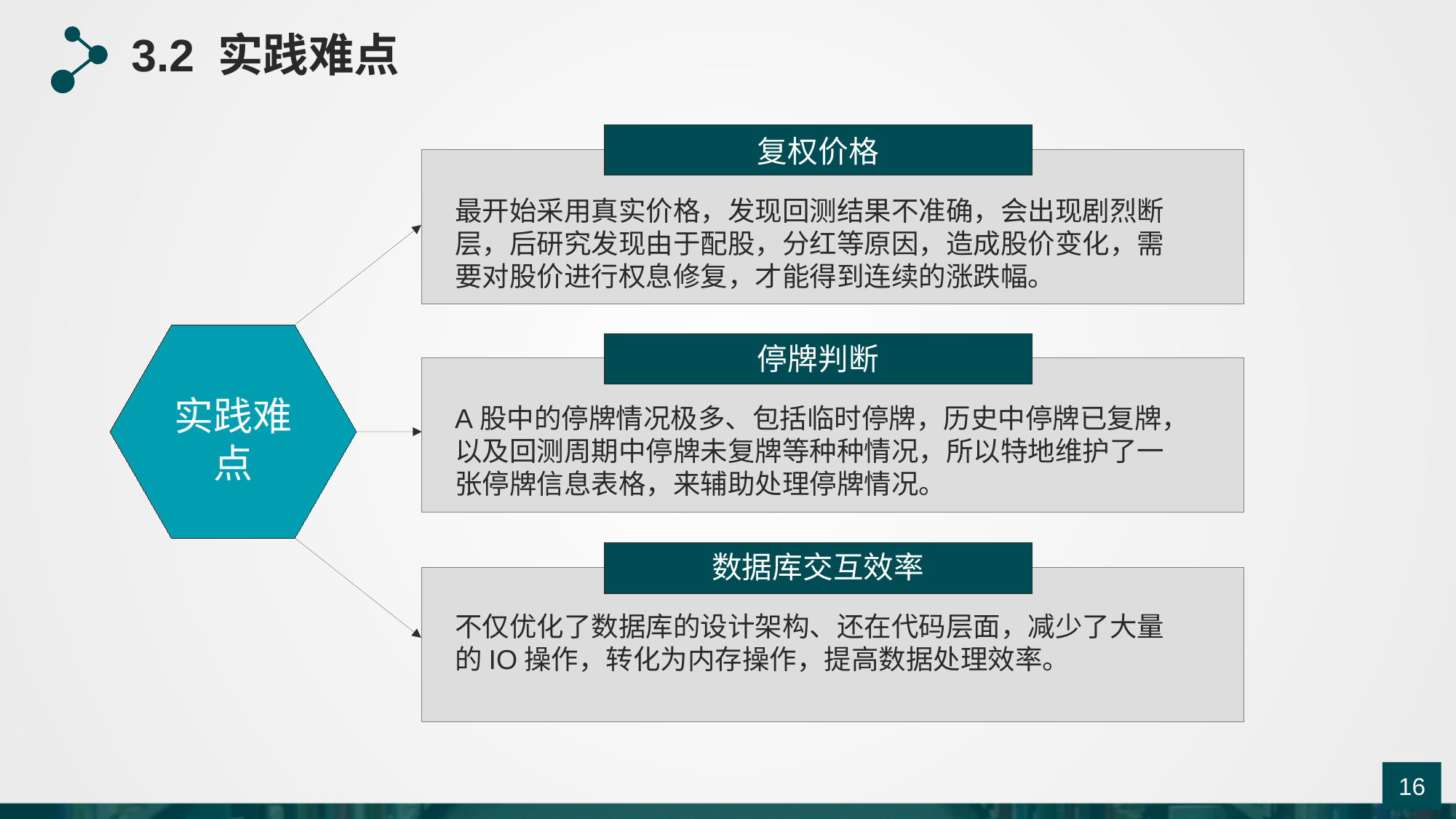

3.2 实践难点

复权价格

最开始采用真实价格，发现回测结果不准确，会出现剧烈断层，后研究发现由于配股，分红等原因，造成股价变化，需要对股价进行权息修复，才能得到连续的涨跌幅。

停牌判断

实践难点
A股中的停牌情况极多、包括临时停牌，历史中停牌已复牌，以及回测周期中停牌未复牌等种种情况，所以特地维护了一张停牌信息表格，来辅助处理停牌情况。

数据库交互效率

不仅优化了数据库的设计架构、还在代码层面，减少了大量的IO操作，转化为内存操作，提高数据处理效率。